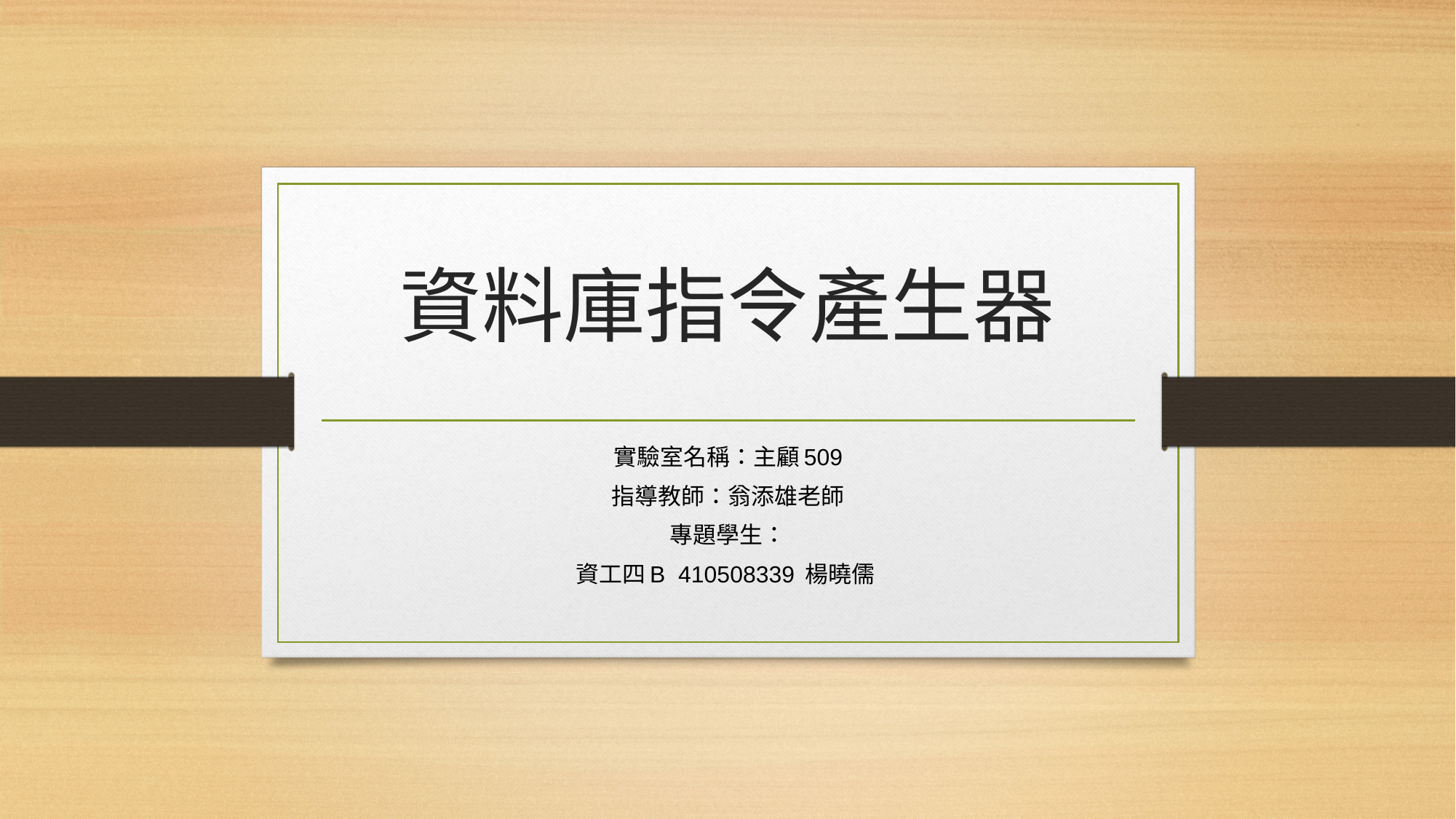

# 資料庫指令產生器
實驗室名稱：主顧509
指導教師：翁添雄老師
專題學生：
資工四B  410508339 楊曉儒